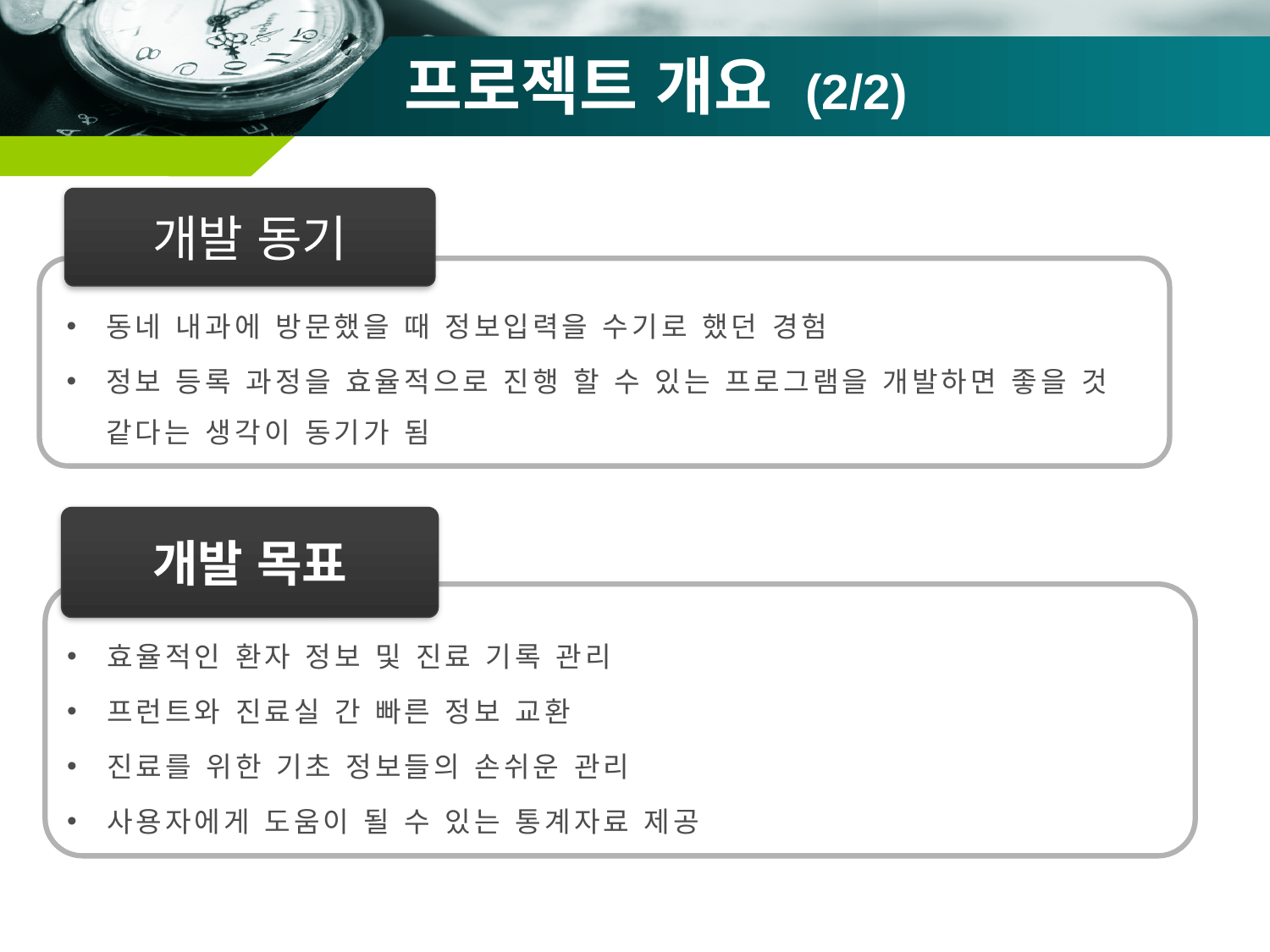

# 프로젝트 개요 (2/2)
개발 동기

동네 내과에 방문했을 때 정보입력을 수기로 했던 경험
정보 등록 과정을 효율적으로 진행 할 수 있는 프로그램을 개발하면 좋을 것 같다는 생각이 동기가 됨

개발 목표

효율적인 환자 정보 및 진료 기록 관리
프런트와 진료실 간 빠른 정보 교환
진료를 위한 기초 정보들의 손쉬운 관리
사용자에게 도움이 될 수 있는 통계자료 제공